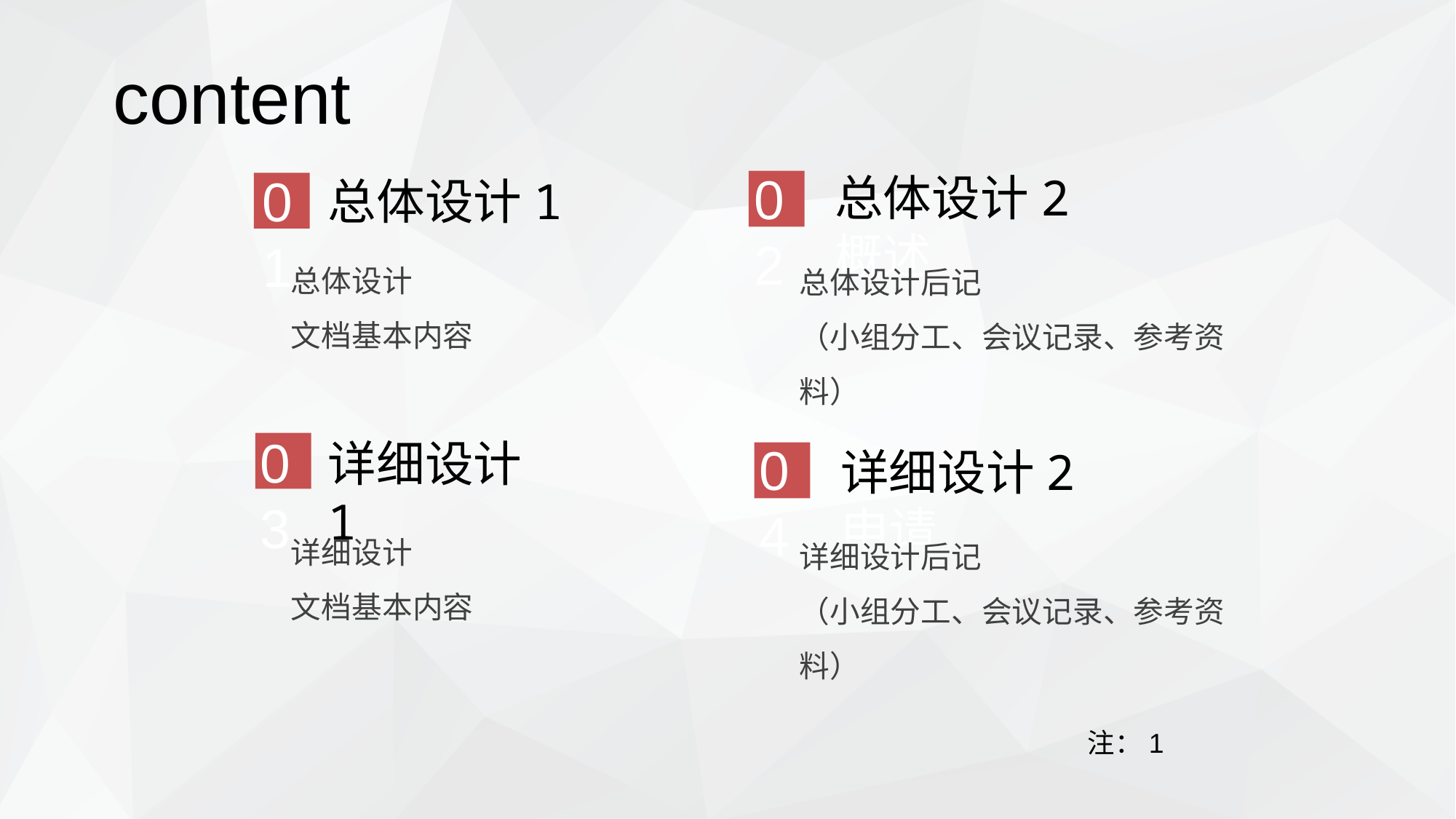

content
02

01

总体设计2概述
总体设计1
总体设计
文档基本内容
总体设计后记
（小组分工、会议记录、参考资料）
03

详细设计1
04

详细设计2申请
详细设计
文档基本内容
详细设计后记
（小组分工、会议记录、参考资料）

注：1